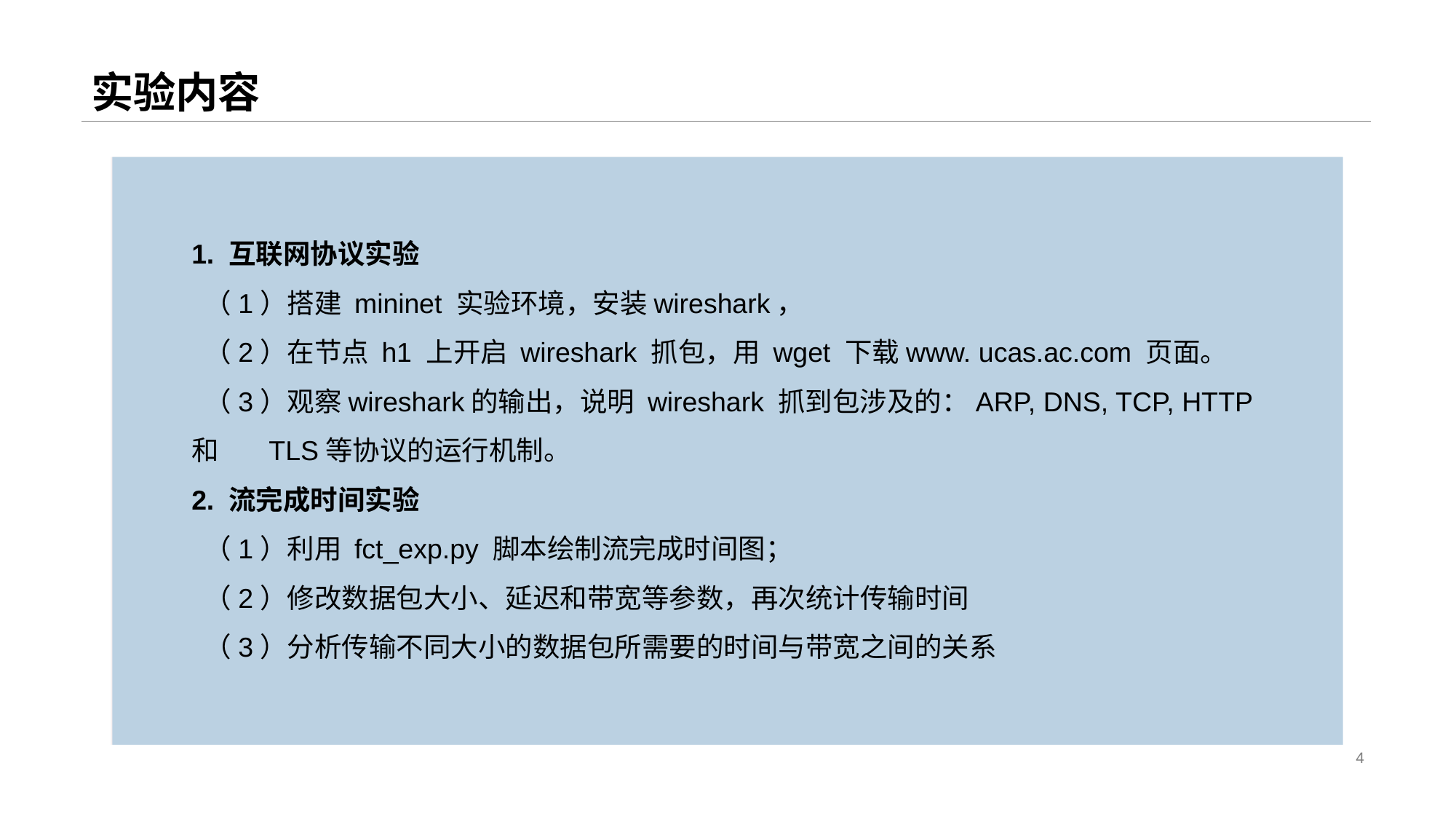

# 实验内容

1. 互联网协议实验
 （1）搭建 mininet 实验环境，安装wireshark，
 （2）在节点 h1 上开启 wireshark 抓包，用 wget 下载www. ucas.ac.com 页面。
 （3）观察wireshark的输出，说明 wireshark 抓到包涉及的：ARP, DNS, TCP, HTTP和       TLS等协议的运行机制。
2. 流完成时间实验
 （1）利用 fct_exp.py 脚本绘制流完成时间图；
 （2）修改数据包大小、延迟和带宽等参数，再次统计传输时间
 （3）分析传输不同⼤⼩的数据包所需要的时间与带宽之间的关系

Text here
4